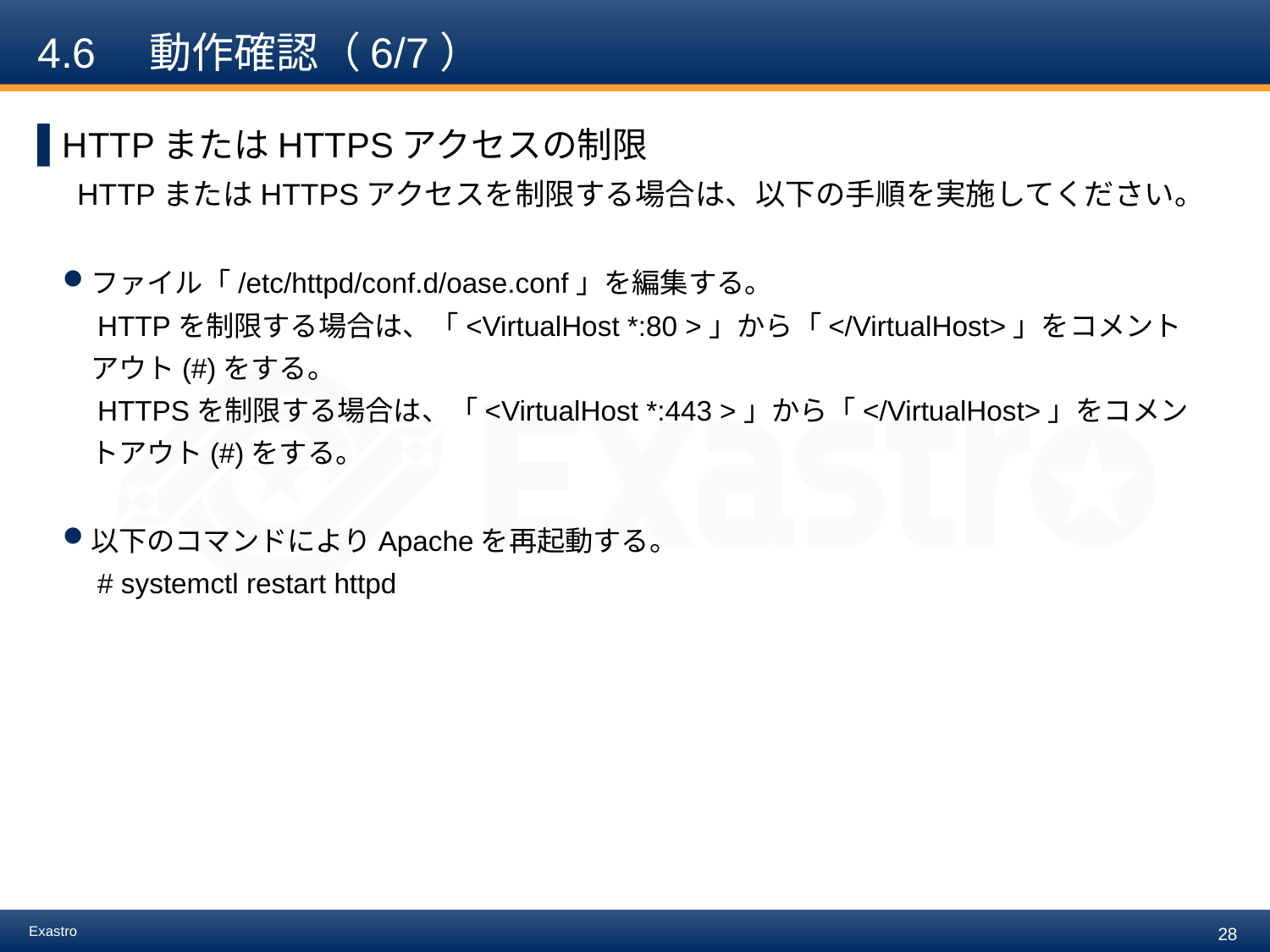

# 4.6　動作確認（6/7）
HTTPまたはHTTPSアクセスの制限
　HTTPまたはHTTPSアクセスを制限する場合は、以下の手順を実施してください。

ファイル「/etc/httpd/conf.d/oase.conf」を編集する。
　HTTPを制限する場合は、「<VirtualHost *:80 >」から「</VirtualHost>」をコメント
　アウト(#)をする。
　HTTPSを制限する場合は、「<VirtualHost *:443 >」から「</VirtualHost>」をコメン
　トアウト(#)をする。

以下のコマンドによりApacheを再起動する。
　# systemctl restart httpd